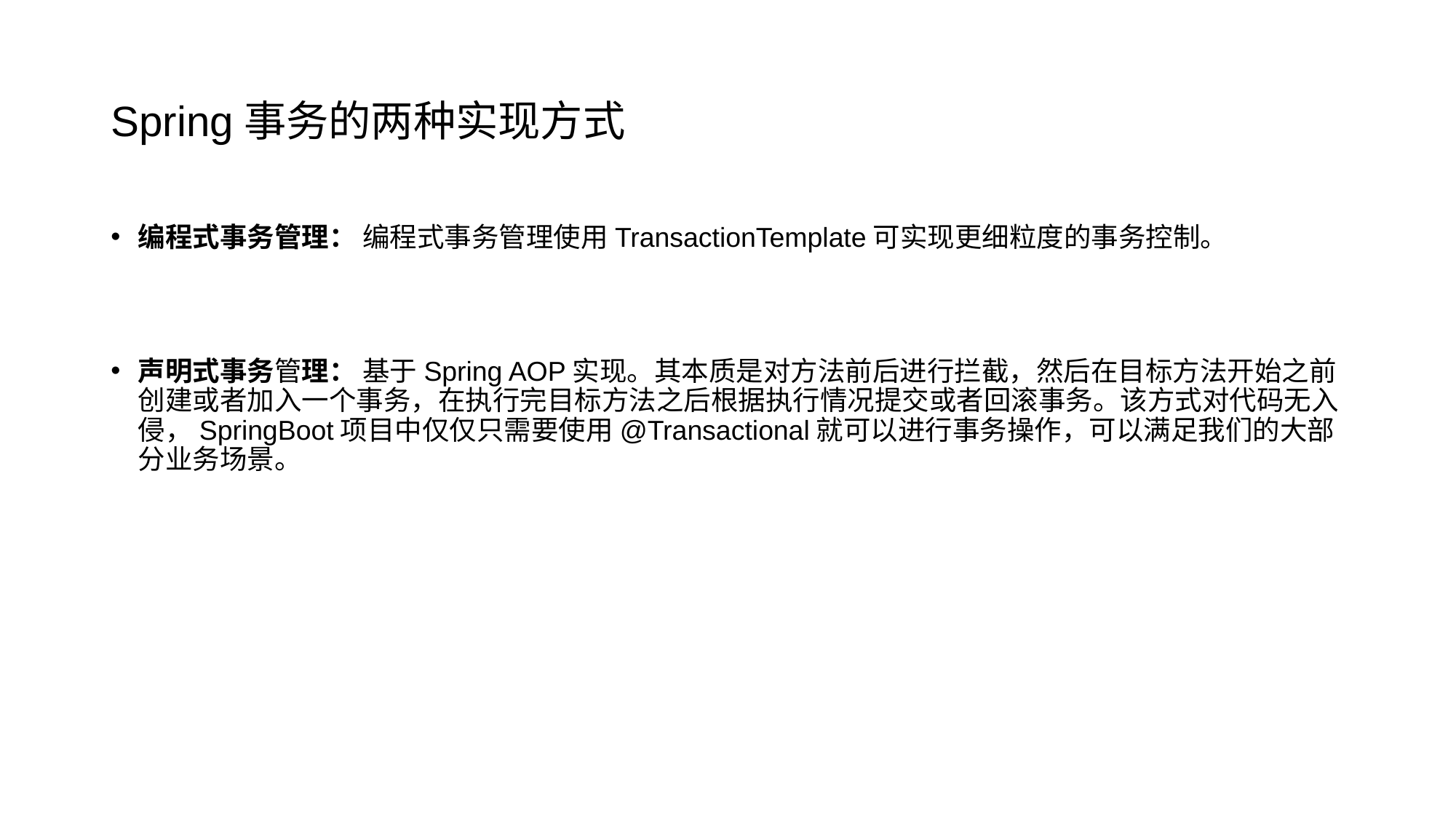

# Spring事务的两种实现方式
编程式事务管理： 编程式事务管理使用TransactionTemplate可实现更细粒度的事务控制。

声明式事务管理： 基于Spring AOP实现。其本质是对方法前后进行拦截，然后在目标方法开始之前创建或者加入一个事务，在执行完目标方法之后根据执行情况提交或者回滚事务。该方式对代码无入侵，SpringBoot项目中仅仅只需要使用@Transactional就可以进行事务操作，可以满足我们的大部分业务场景。